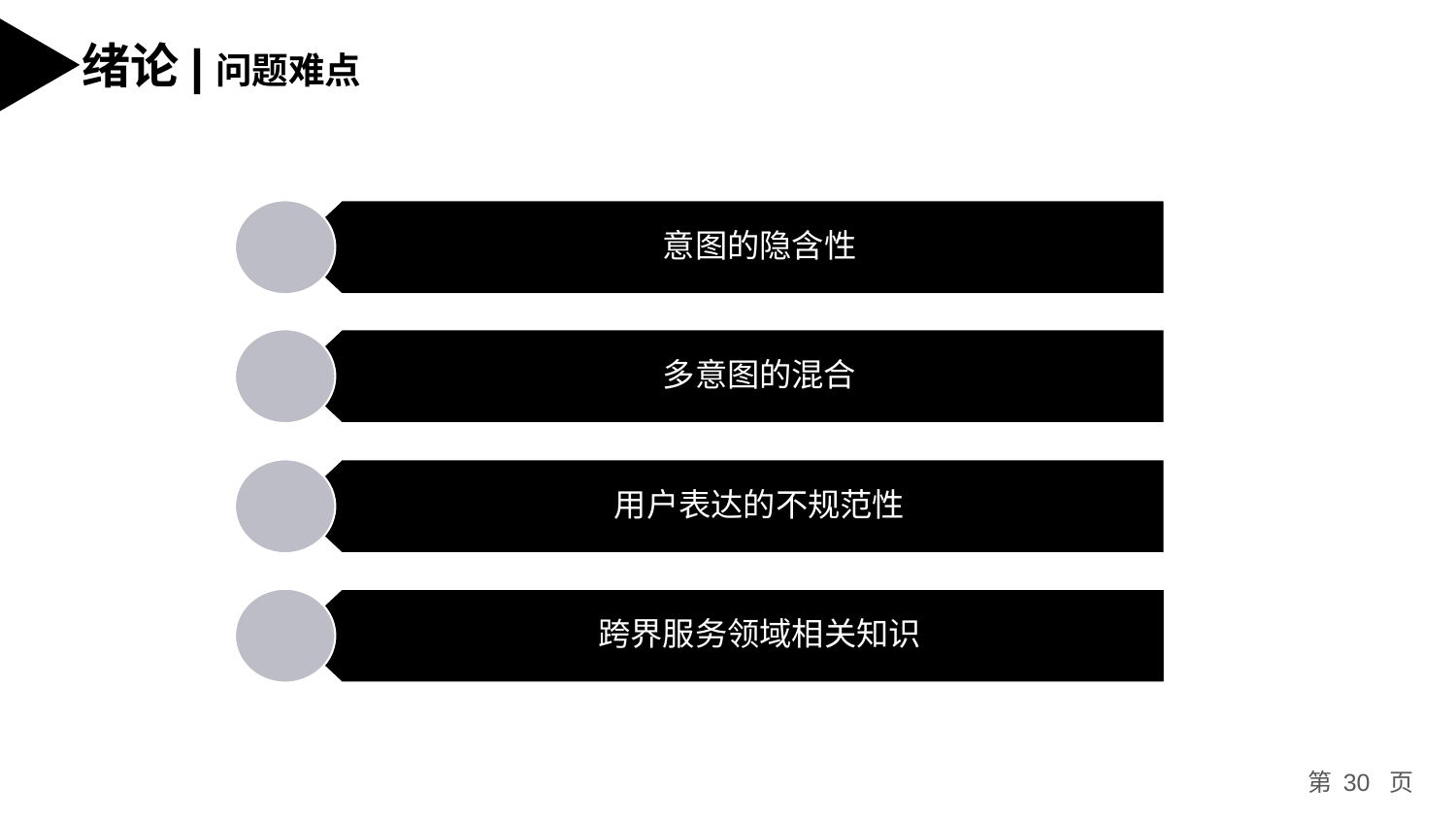

绪论|问题难点

意图的隐含性
多意图的混合
用户表达的不规范性

跨界服务领域相关知识